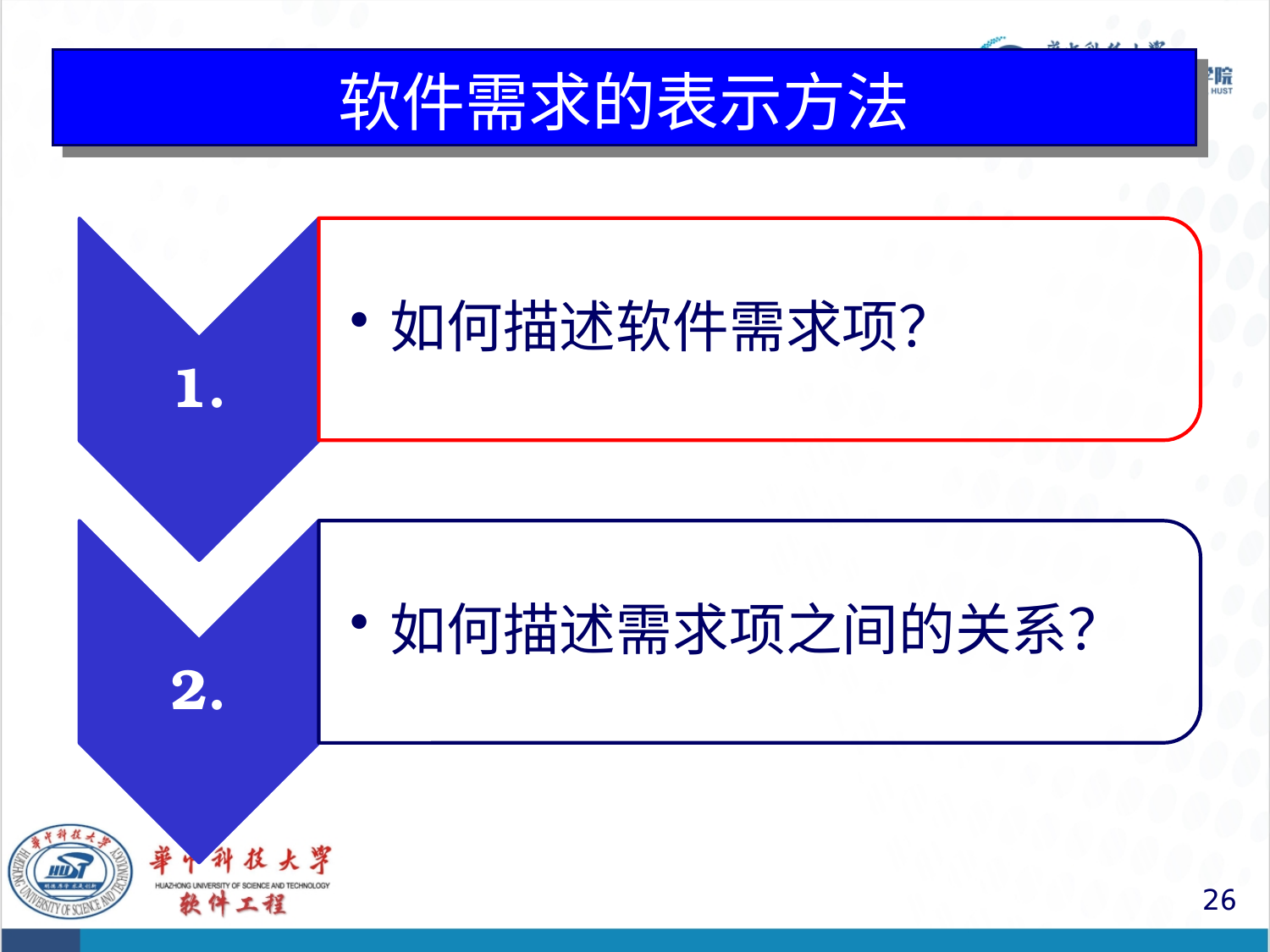

# 软件需求的表示方法
1.
如何描述软件需求项？
2.
如何描述需求项之间的关系？
26